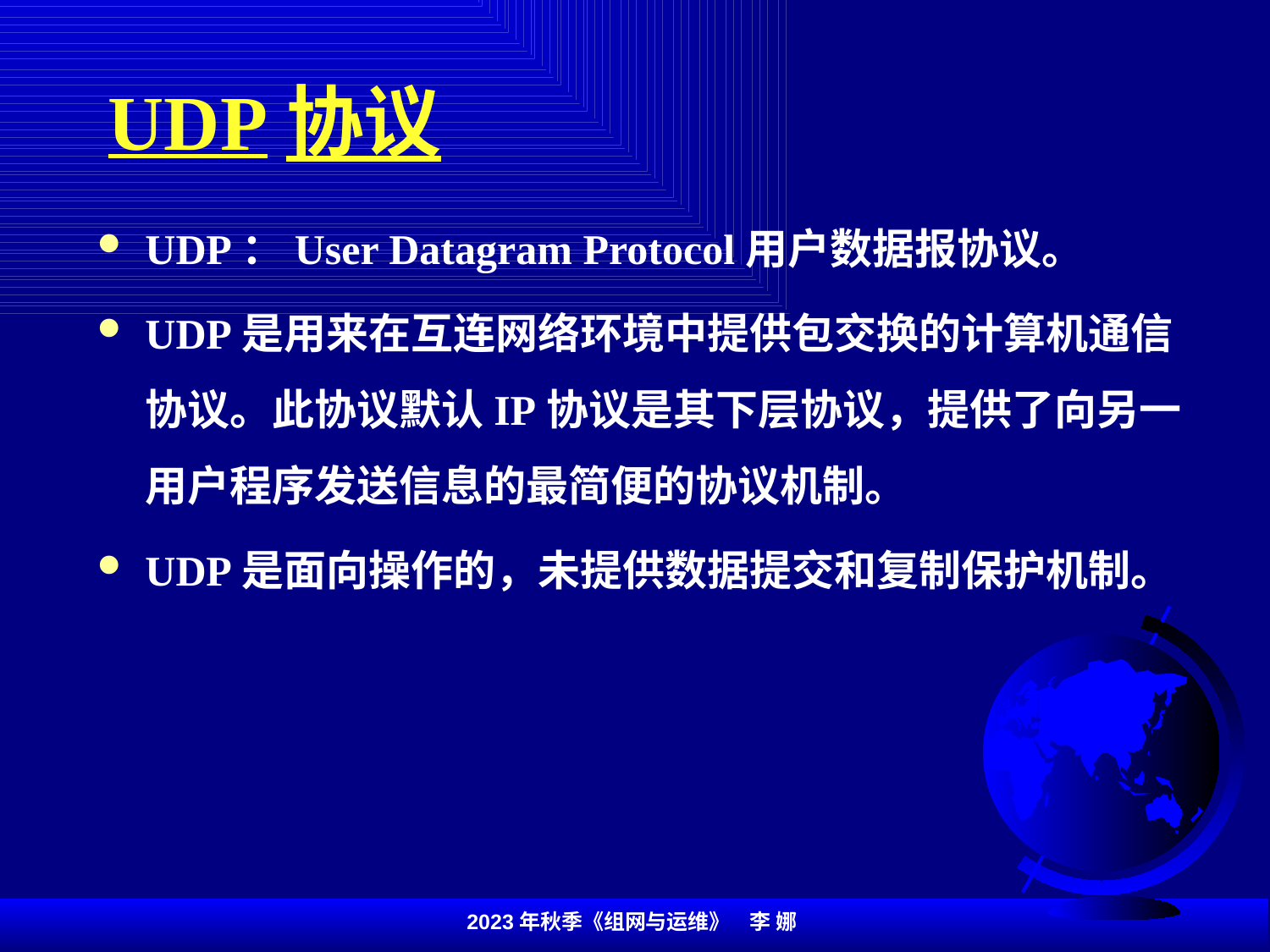

# UDP协议
UDP：User Datagram Protocol用户数据报协议。
UDP是用来在互连网络环境中提供包交换的计算机通信协议。此协议默认IP协议是其下层协议，提供了向另一用户程序发送信息的最简便的协议机制。
UDP是面向操作的，未提供数据提交和复制保护机制。